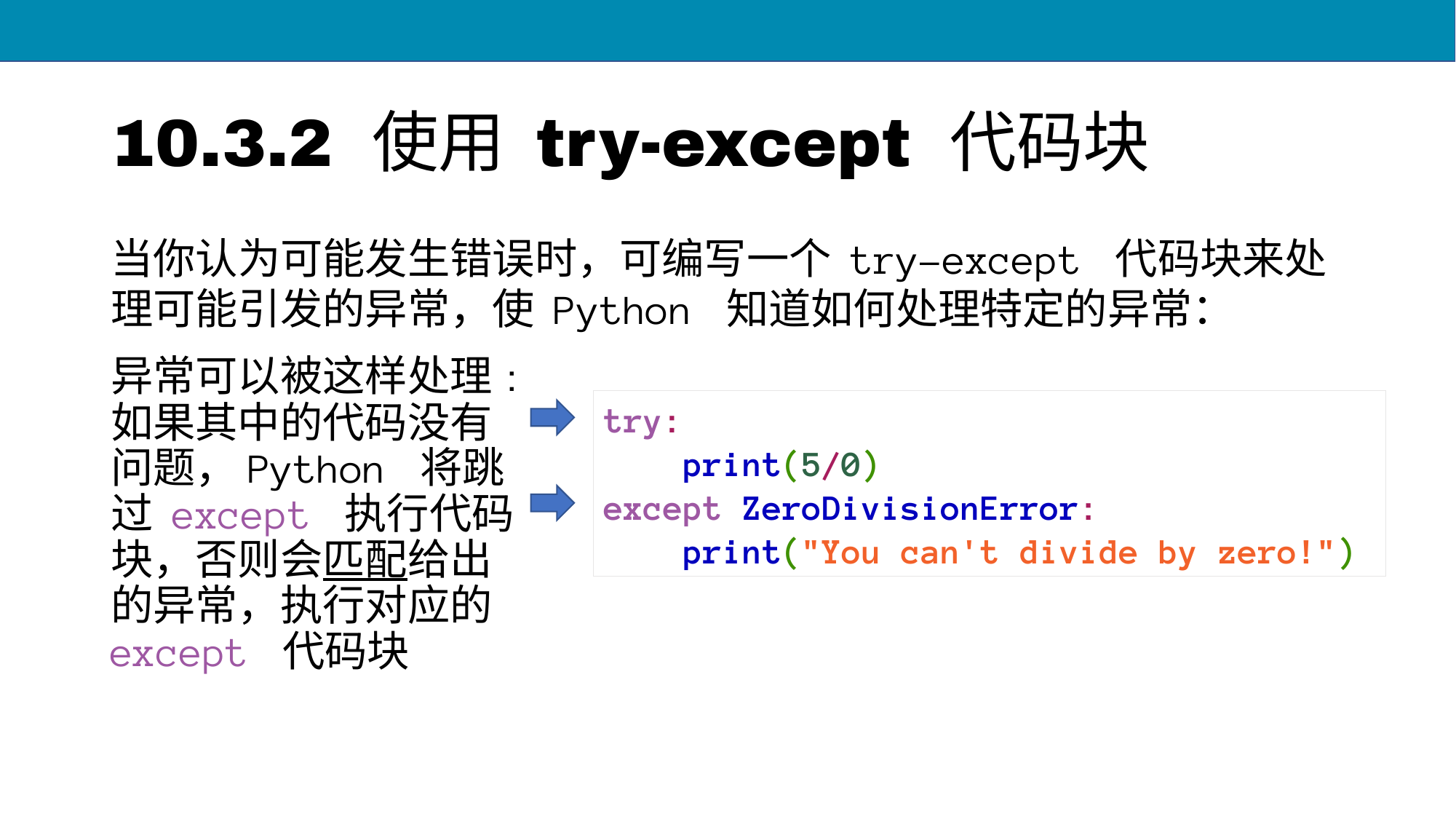

# 10.3.2 使用 try-except 代码块
当你认为可能发生错误时，可编写一个 try-except 代码块来处理可能引发的异常，使 Python 知道如何处理特定的异常：

异常可以被这样处理:如果其中的代码没有问题，Python 将跳过 except 执行代码块，否则会匹配给出的异常，执行对应的 except 代码块
try:
    print(5/0)
except ZeroDivisionError:
    print("You can't divide by zero!")